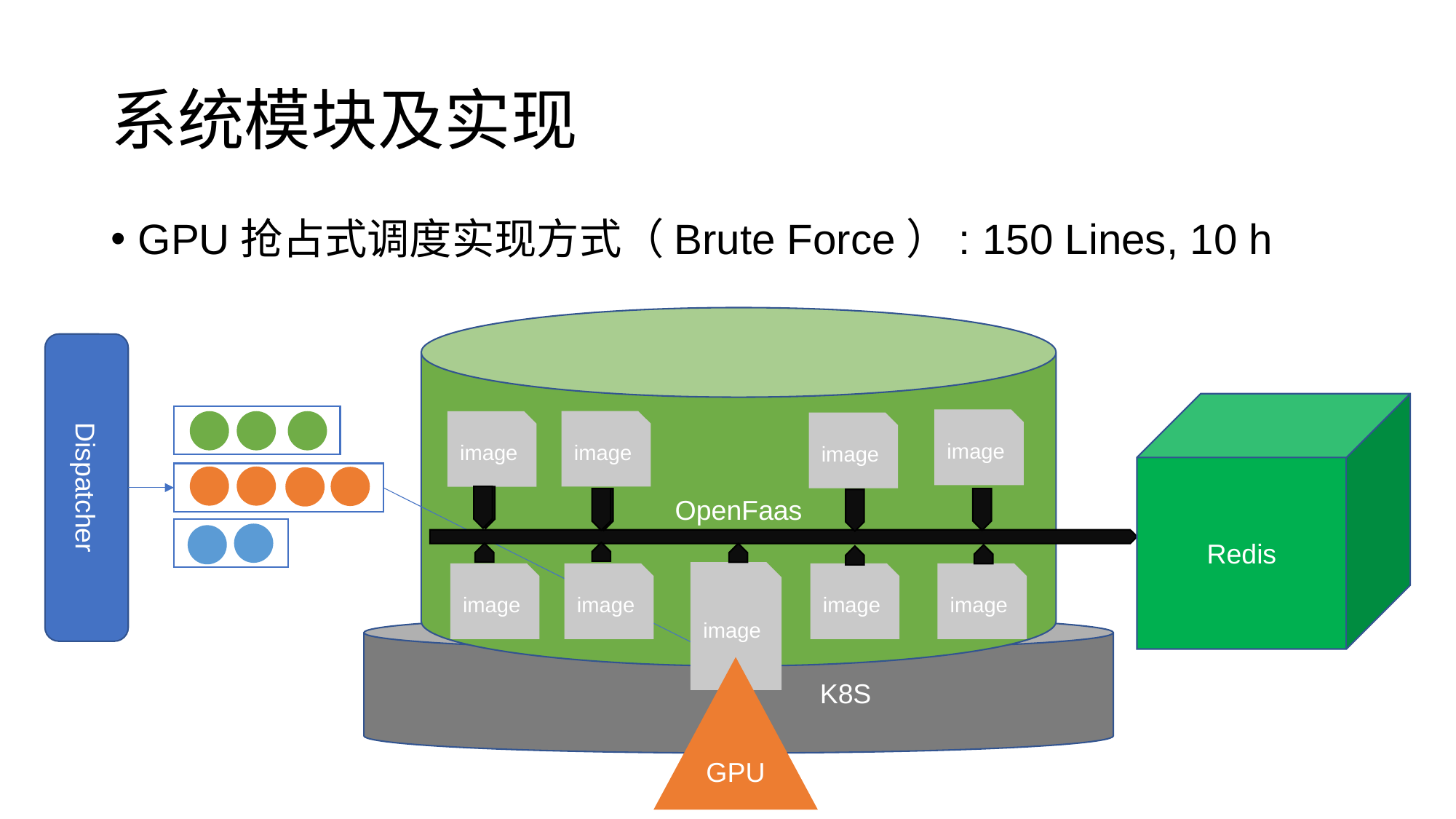

# 系统模块及实现
GPU抢占式调度实现方式（Brute Force）: 150 Lines, 10 h
OpenFaas
Dispatcher
Redis

image
image

image
image

image
image
image
image
image
                            K8S
GPU